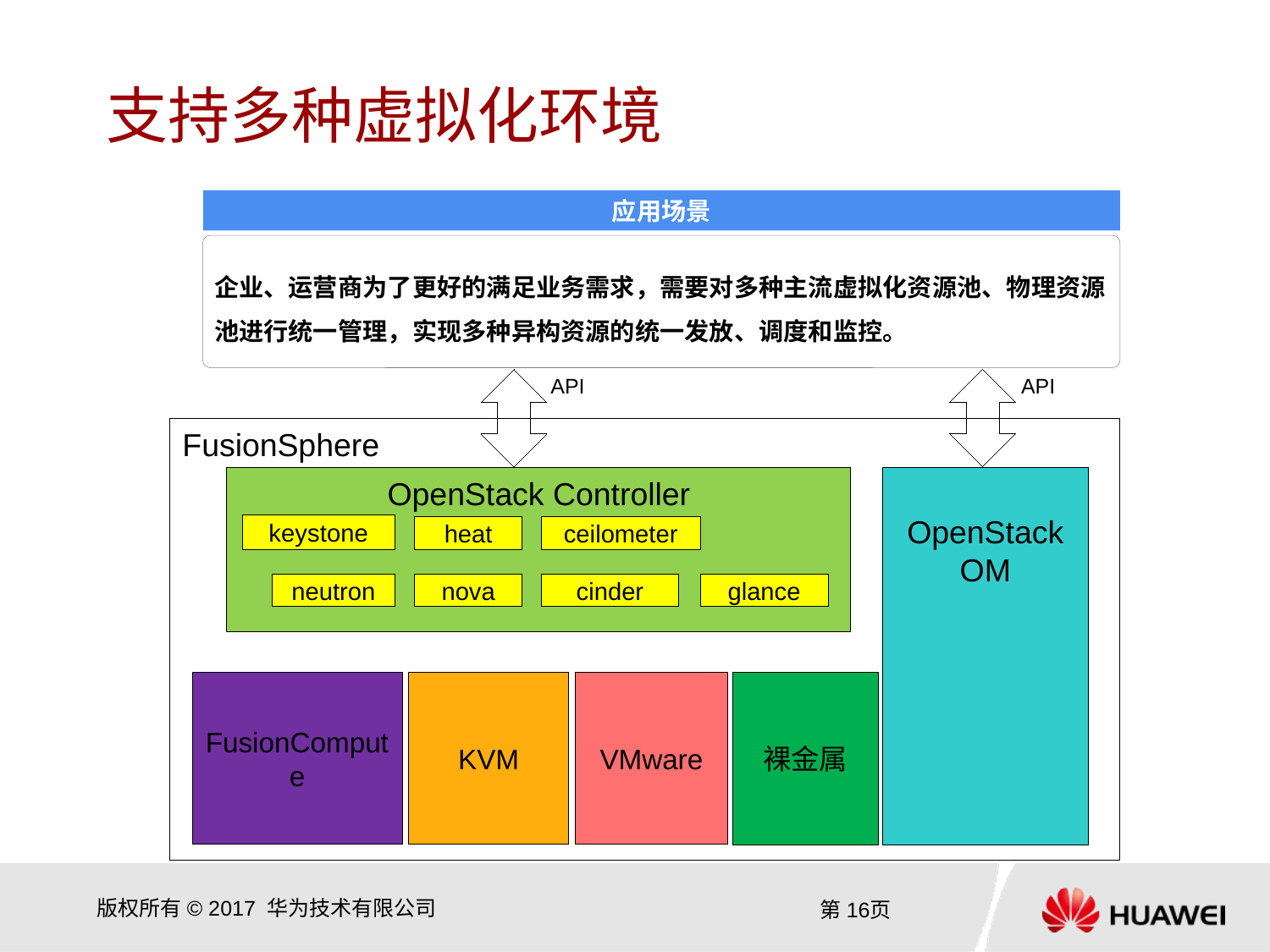

# 支持多种虚拟化环境
应用场景
企业、运营商为了更好的满足业务需求，需要对多种主流虚拟化资源池、物理资源池进行统一管理，实现多种异构资源的统一发放、调度和监控。
API
API

FusionSphere
OpenStack Controller

OpenStack
OM
keystone
heat
ceilometer
neutron
nova
cinder
glance
FusionCompute
VMware
KVM
裸金属